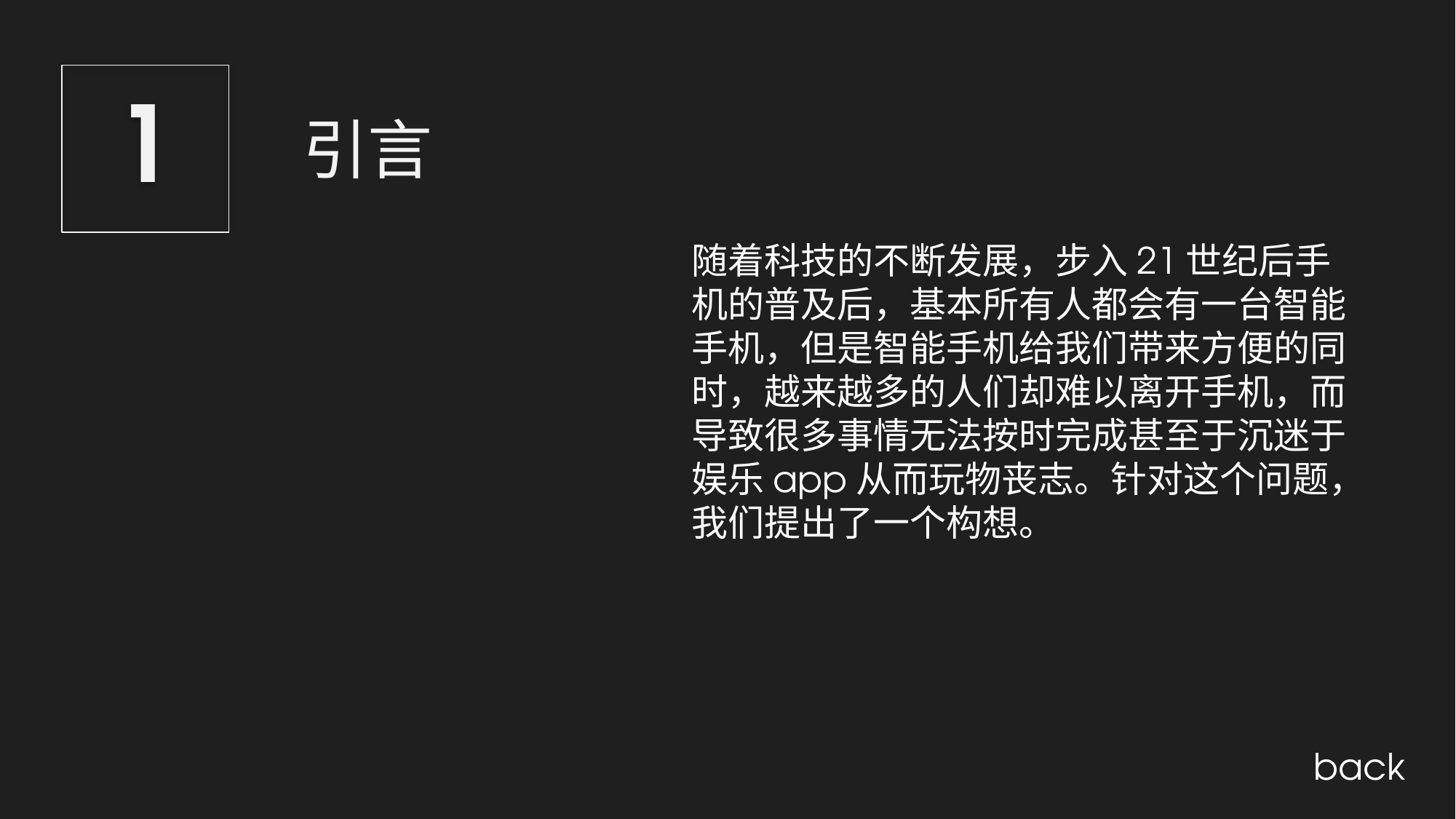

1
引言
随着科技的不断发展，步入21世纪后手机的普及后，基本所有人都会有一台智能手机，但是智能手机给我们带来方便的同时，越来越多的人们却难以离开手机，而导致很多事情无法按时完成甚至于沉迷于娱乐app从而玩物丧志。针对这个问题，我们提出了一个构想。
back